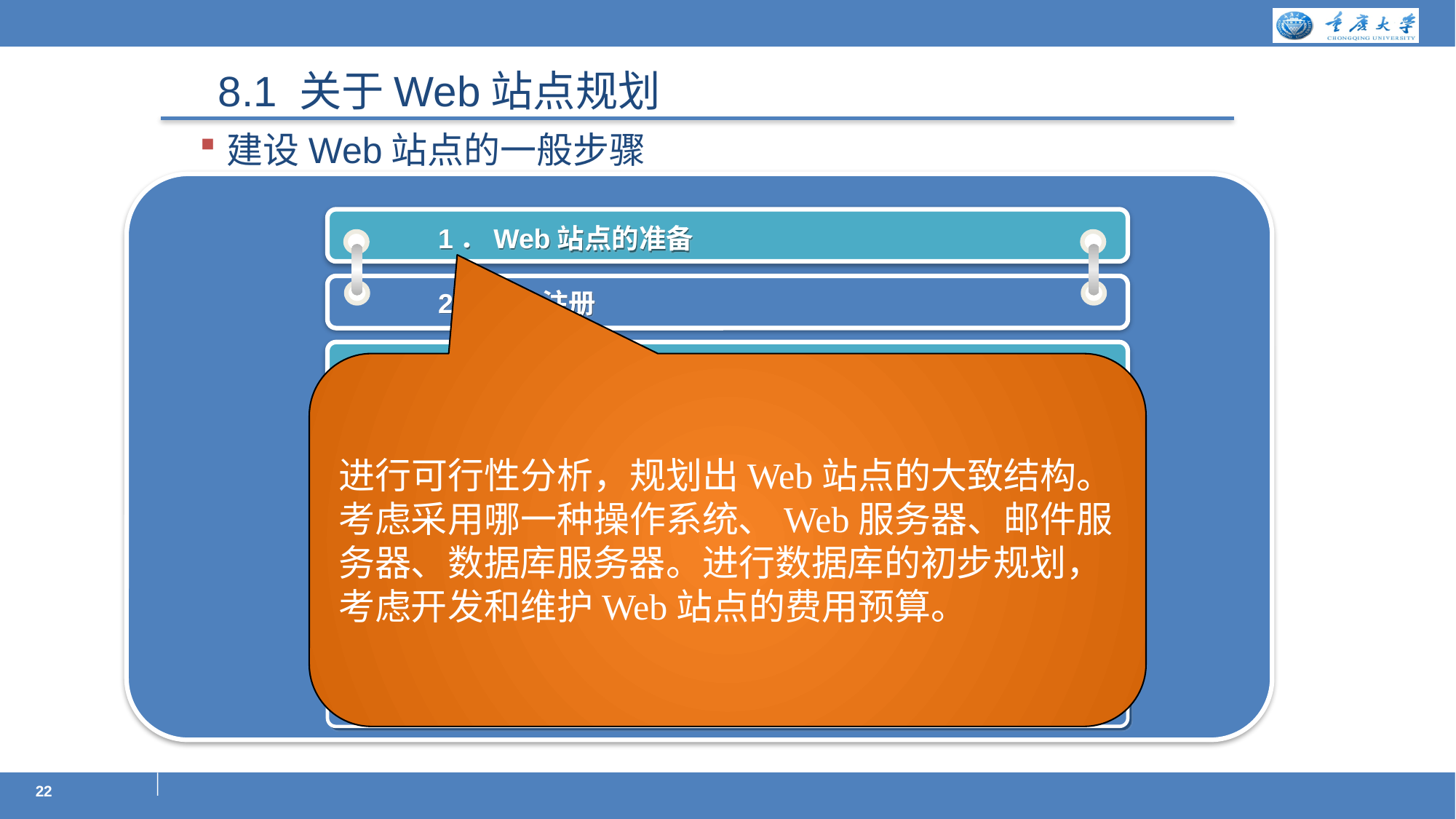

8.1 关于Web站点规划
建设Web站点的一般步骤

1．Web站点的准备

2．域名注册

3．Web站点的需求分析和总体设计
进行可行性分析，规划出Web站点的大致结构。考虑采用哪一种操作系统、Web服务器、邮件服务器、数据库服务器。进行数据库的初步规划，考虑开发和维护Web站点的费用预算。

4．确定Web站点的组织与风格

5．Web站点开发和运行环境的确定

6．Web站点的开发和测试

7．将Web站点接入Internet，并做好网站推广

8．Web站点的运行安全和维护管理
22